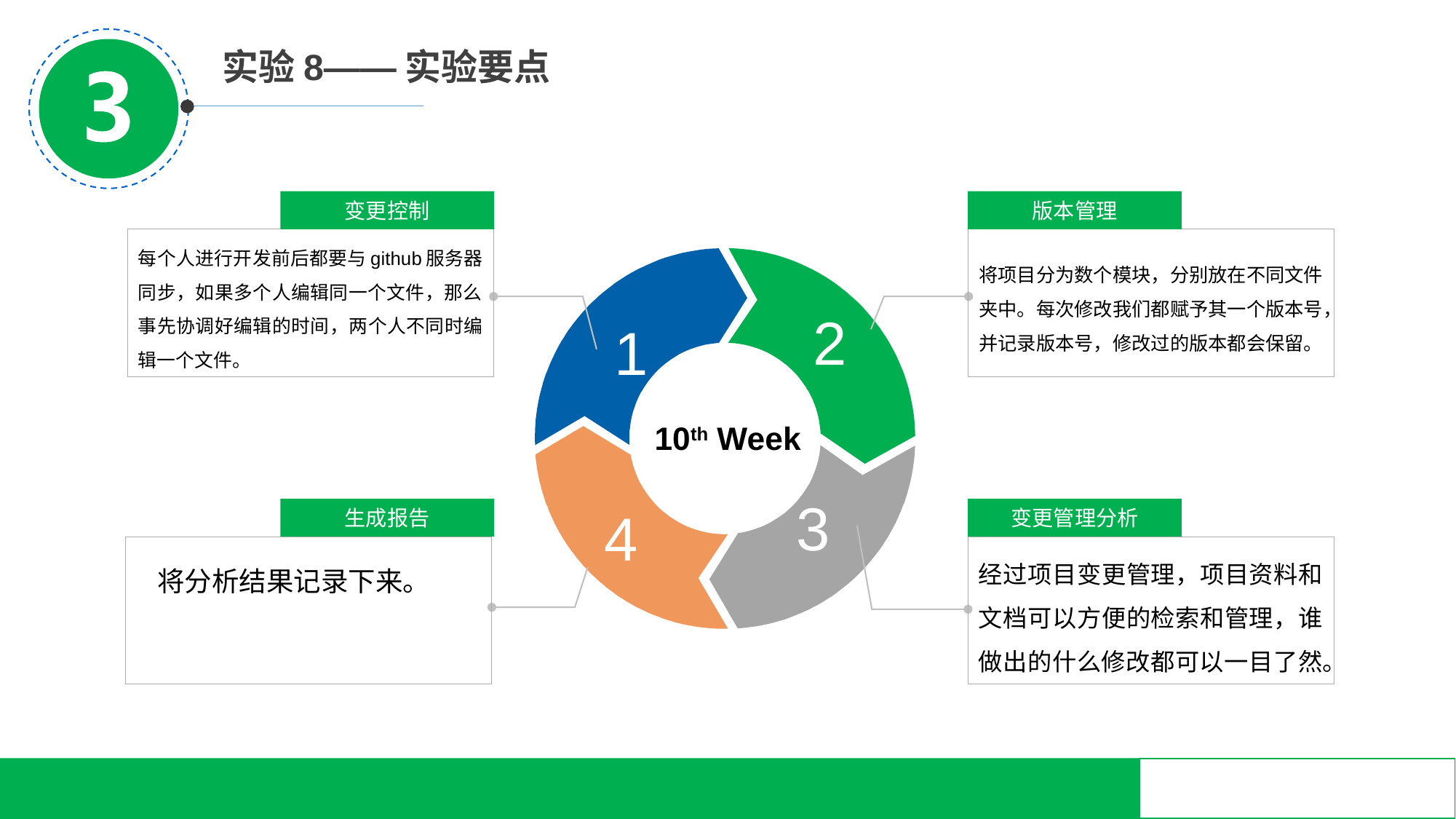

实验8——实验要点

变更控制
每个人进行开发前后都要与github服务器同步，如果多个人编辑同一个文件，那么事先协调好编辑的时间，两个人不同时编辑一个文件。
版本管理
将项目分为数个模块，分别放在不同文件夹中。每次修改我们都赋予其一个版本号，并记录版本号，修改过的版本都会保留。
生成报告

变更管理分析
经过项目变更管理，项目资料和文档可以方便的检索和管理，谁做出的什么修改都可以一目了然。

2
2
1
10th Week
3
3
4
4
将分析结果记录下来。